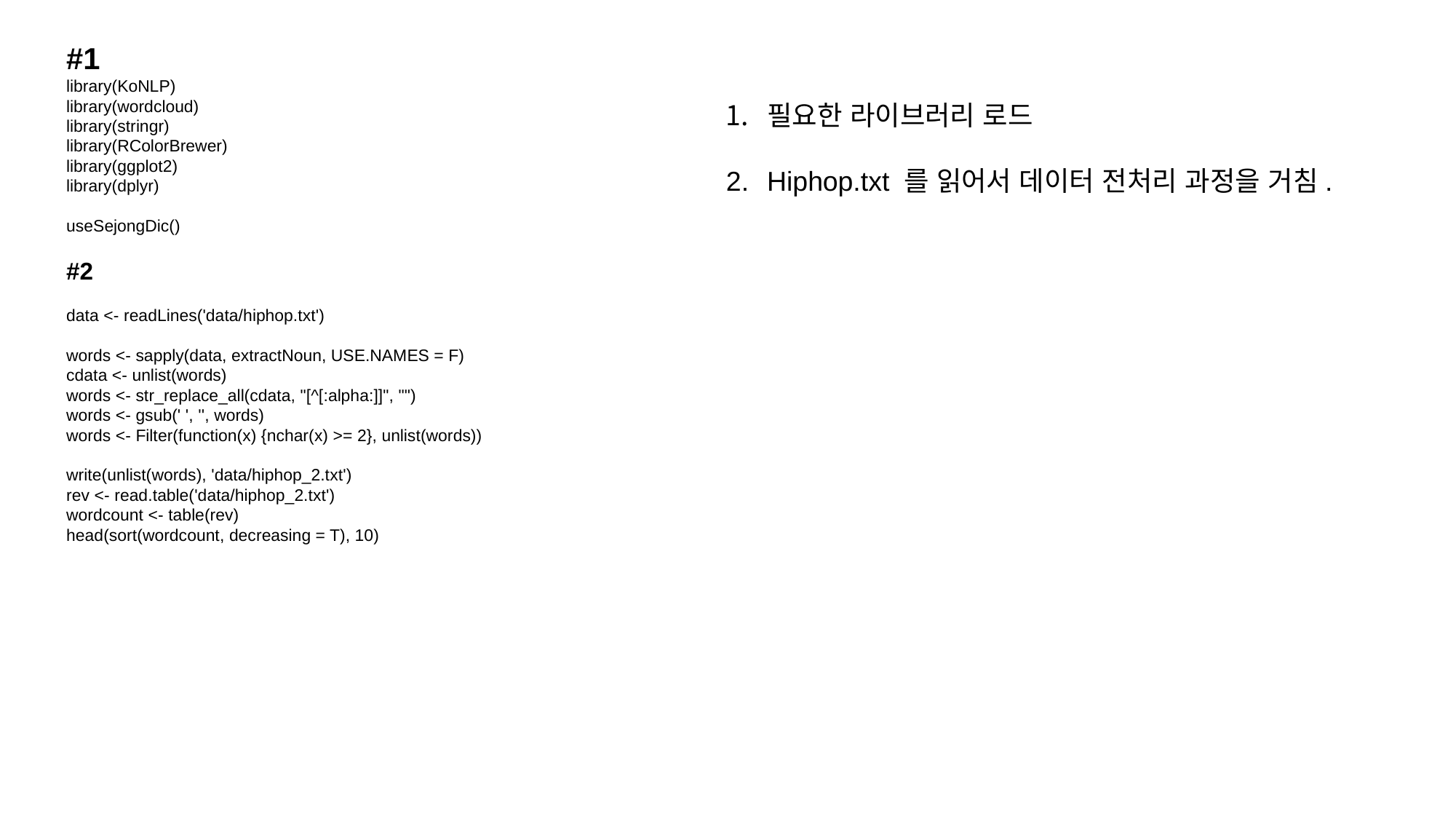

#1
library(KoNLP)
library(wordcloud)
library(stringr)
library(RColorBrewer)
library(ggplot2)
library(dplyr)

useSejongDic()

#2

data <- readLines('data/hiphop.txt')

words <- sapply(data, extractNoun, USE.NAMES = F)
cdata <- unlist(words)
words <- str_replace_all(cdata, "[^[:alpha:]]", "")
words <- gsub(' ', '', words)
words <- Filter(function(x) {nchar(x) >= 2}, unlist(words))

write(unlist(words), 'data/hiphop_2.txt')
rev <- read.table('data/hiphop_2.txt')
wordcount <- table(rev)
head(sort(wordcount, decreasing = T), 10)

필요한 라이브러리 로드

Hiphop.txt 를 읽어서 데이터 전처리 과정을 거침.